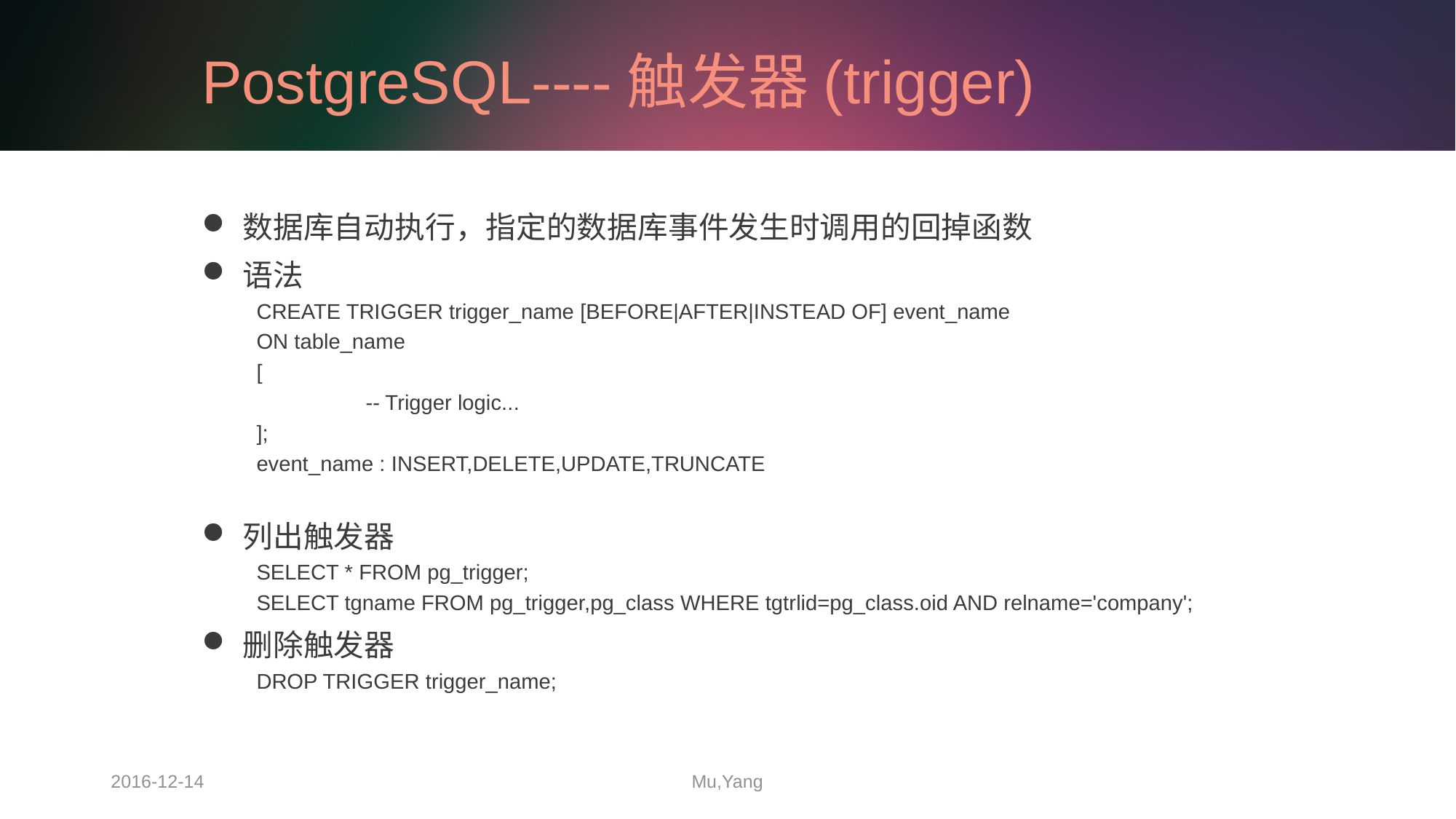

# PostgreSQL----触发器(trigger)
数据库自动执行，指定的数据库事件发生时调用的回掉函数
语法
CREATE TRIGGER trigger_name [BEFORE|AFTER|INSTEAD OF] event_name
ON table_name
[
	-- Trigger logic...
];
event_name : INSERT,DELETE,UPDATE,TRUNCATE

列出触发器
SELECT * FROM pg_trigger;
SELECT tgname FROM pg_trigger,pg_class WHERE tgtrlid=pg_class.oid AND relname='company';
删除触发器
DROP TRIGGER trigger_name;

2016-12-14
Mu,Yang
94